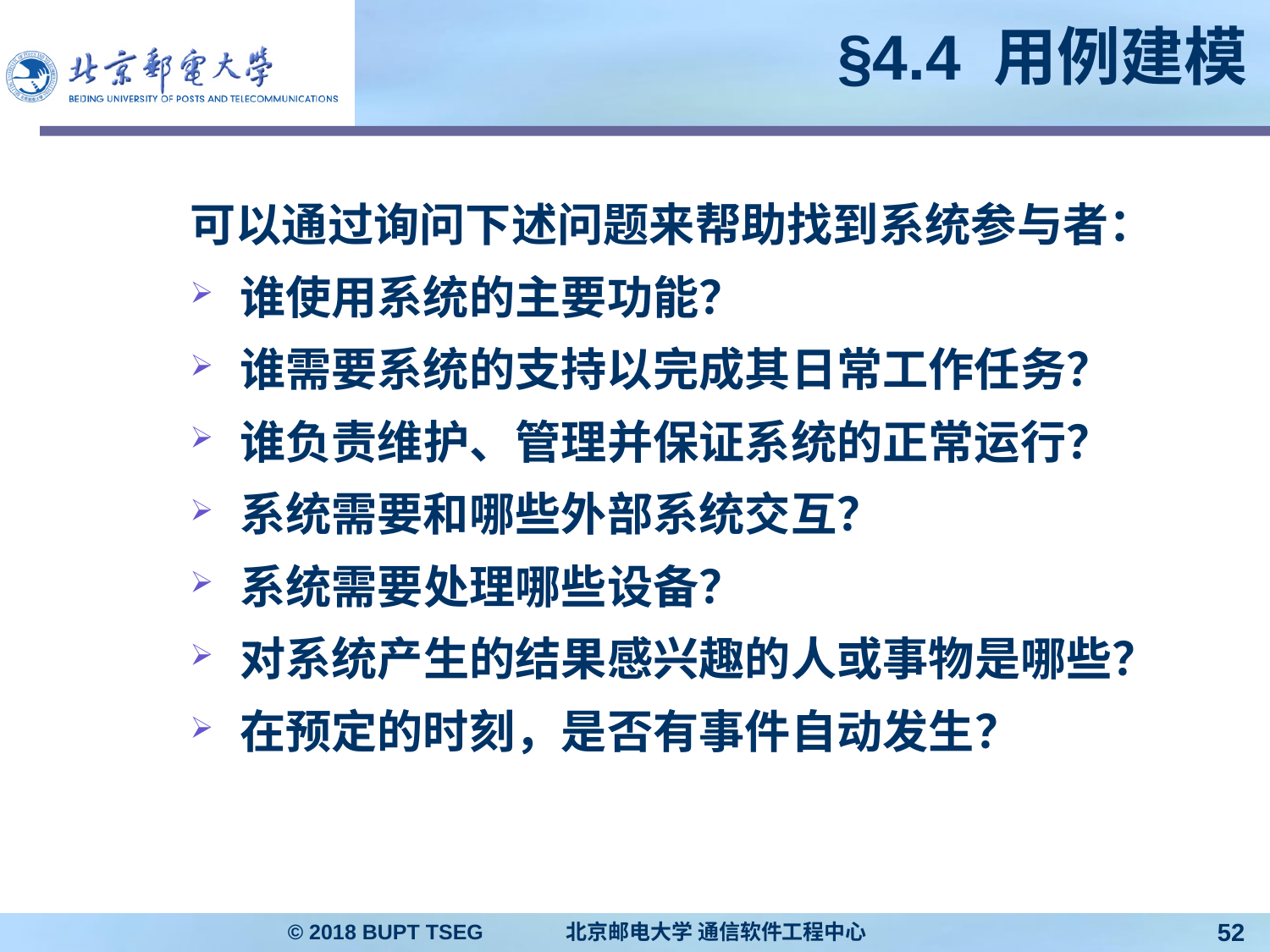

# §4.4 用例建模
可以通过询问下述问题来帮助找到系统参与者：
谁使用系统的主要功能？
谁需要系统的支持以完成其日常工作任务？
谁负责维护、管理并保证系统的正常运行？
系统需要和哪些外部系统交互？
系统需要处理哪些设备？
对系统产生的结果感兴趣的人或事物是哪些？
在预定的时刻，是否有事件自动发生？
© 2018 BUPT TSEG             北京邮电大学 通信软件工程中心